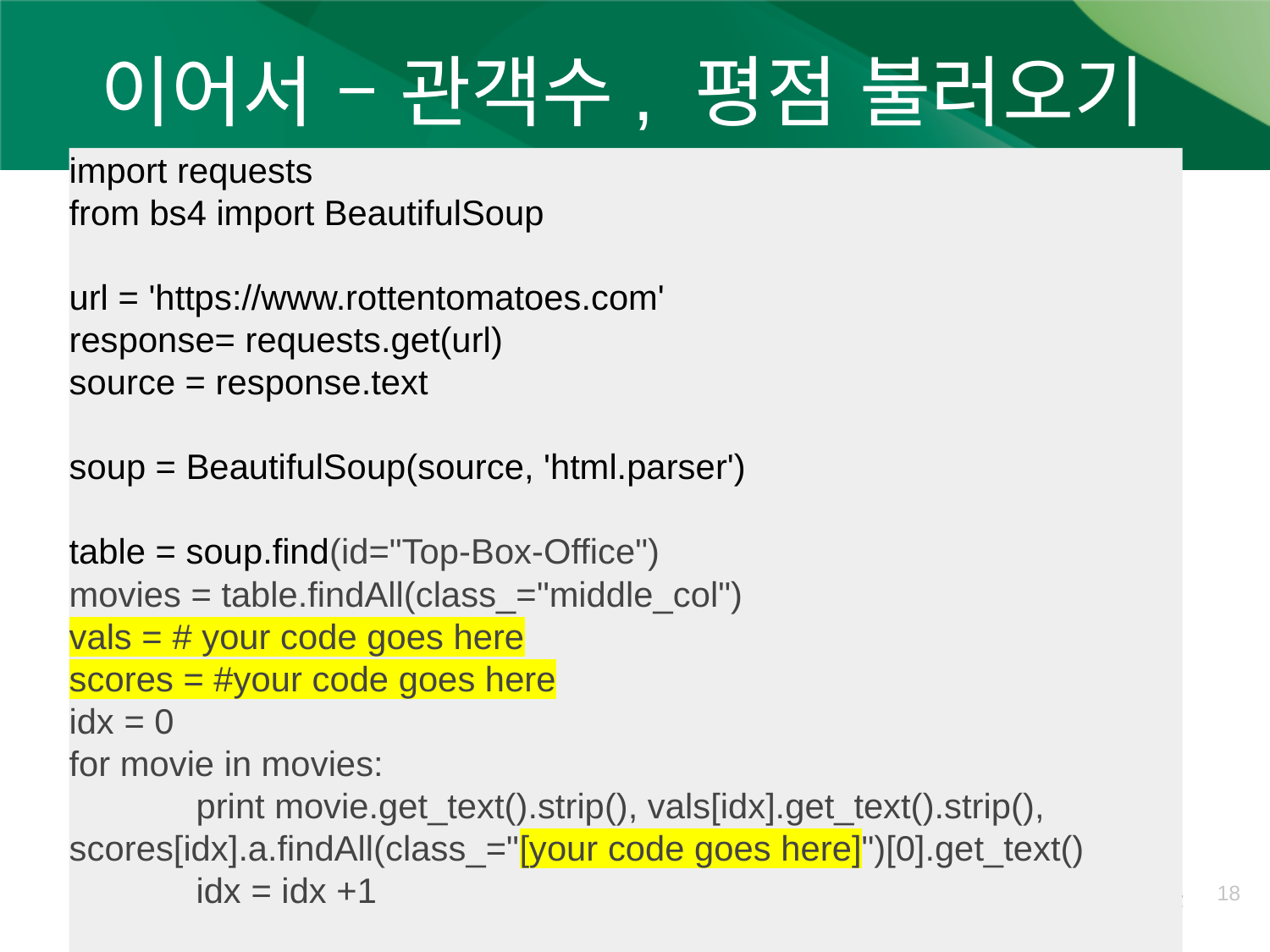

# 이어서 – 관객수, 평점 불러오기
import requests
from bs4 import BeautifulSoup

url = 'https://www.rottentomatoes.com'
response= requests.get(url)
source = response.text

soup = BeautifulSoup(source, 'html.parser')

table = soup.find(id="Top-Box-Office")
movies = table.findAll(class_="middle_col")
vals = # your code goes here
scores = #your code goes here
idx = 0
for movie in movies:
	print movie.get_text().strip(), vals[idx].get_text().strip(), scores[idx].a.findAll(class_="[your code goes here]")[0].get_text()
	idx = idx +1
18